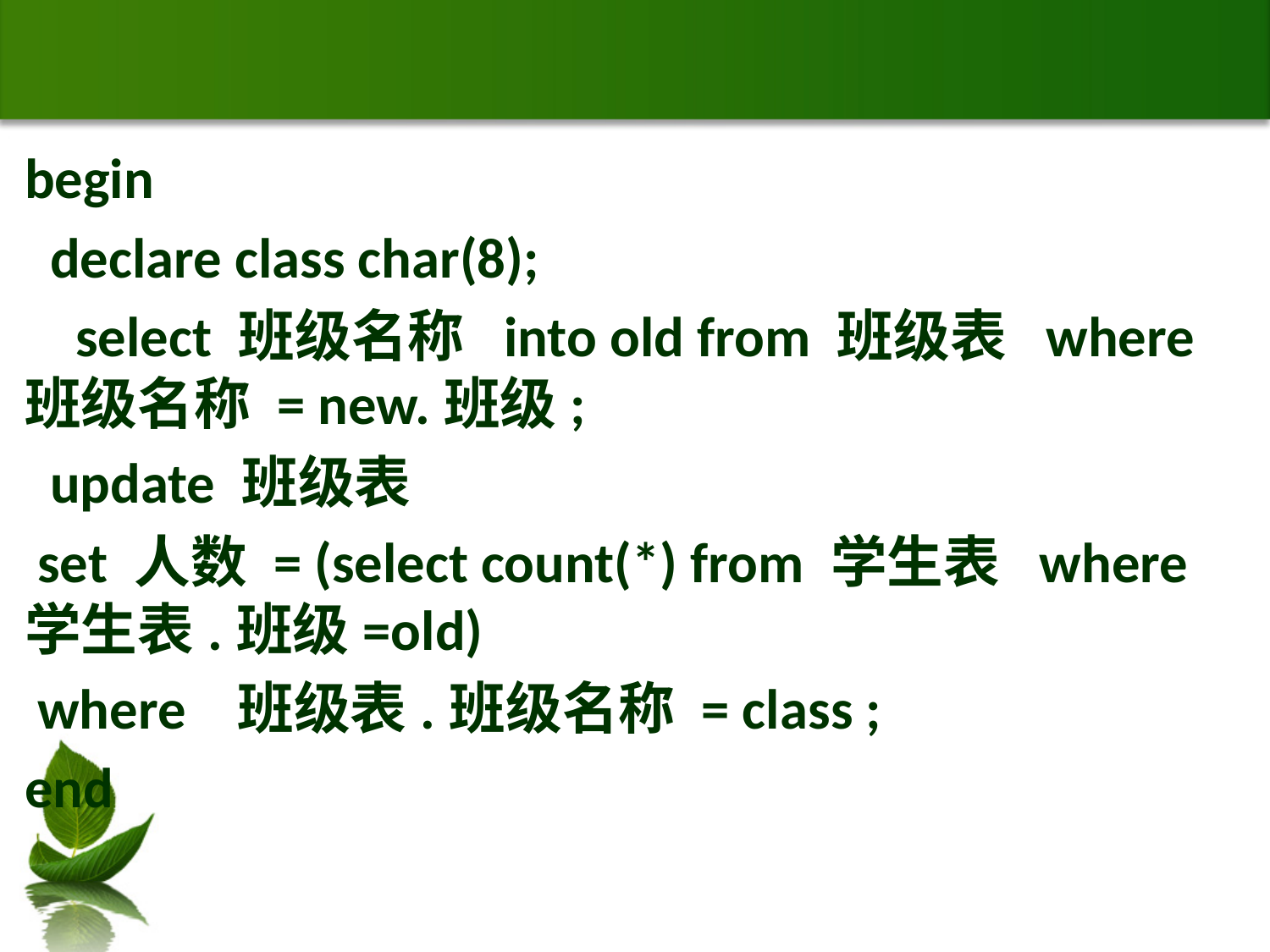

#
begin
  declare class char(8);
    select 班级名称  into old from 班级表  where 班级名称 = new.班级;
  update 班级表
 set 人数 = (select count(*) from 学生表  where 学生表.班级=old)
 where   班级表.班级名称 = class ;
end